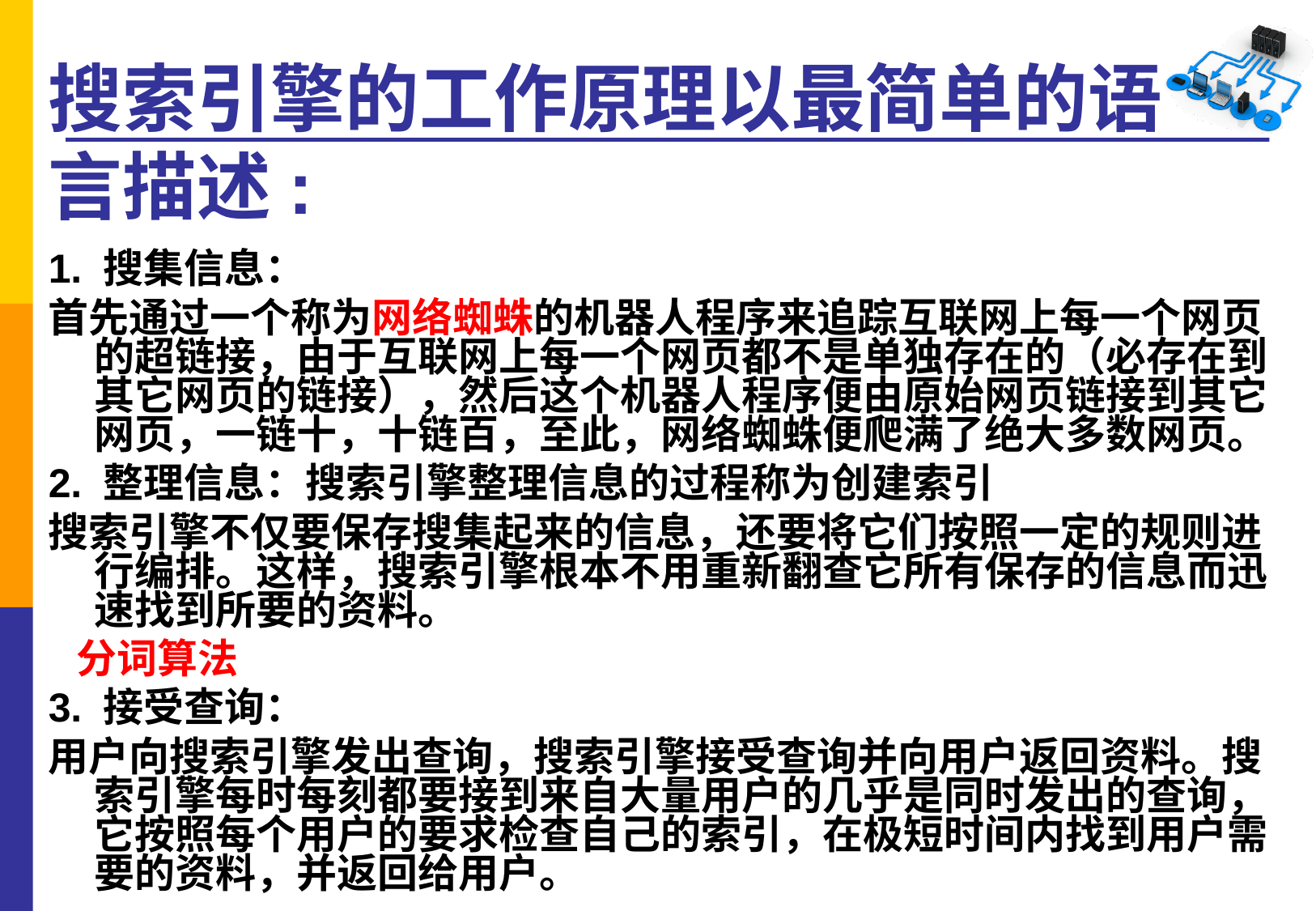

# 搜索引擎的工作原理以最简单的语言描述:

1. 搜集信息：
首先通过一个称为网络蜘蛛的机器人程序来追踪互联网上每一个网页的超链接，由于互联网上每一个网页都不是单独存在的（必存在到其它网页的链接），然后这个机器人程序便由原始网页链接到其它网页，一链十，十链百，至此，网络蜘蛛便爬满了绝大多数网页。
2. 整理信息：搜索引擎整理信息的过程称为创建索引
搜索引擎不仅要保存搜集起来的信息，还要将它们按照一定的规则进行编排。这样，搜索引擎根本不用重新翻查它所有保存的信息而迅速找到所要的资料。
  分词算法
3. 接受查询：
用户向搜索引擎发出查询，搜索引擎接受查询并向用户返回资料。搜索引擎每时每刻都要接到来自大量用户的几乎是同时发出的查询，它按照每个用户的要求检查自己的索引，在极短时间内找到用户需要的资料，并返回给用户。